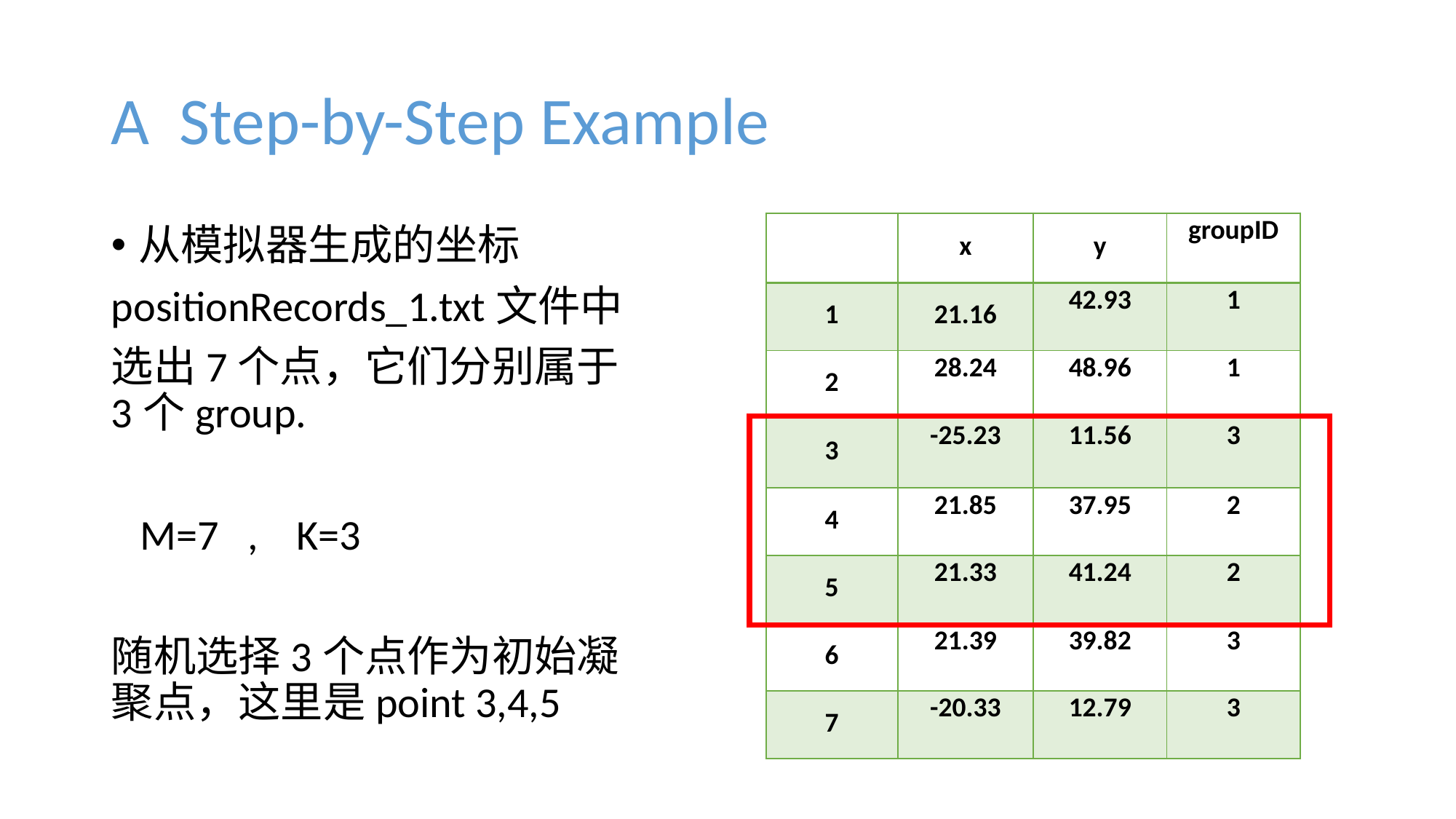

# A  Step-by-Step Example
|  | x | y | groupID |
| --- | --- | --- | --- |
| 1 | 21.16 | 42.93 | 1 |
| 2 | 28.24 | 48.96 | 1 |
| 3 | -25.23 | 11.56 | 3 |
| 4 | 21.85 | 37.95 | 2 |
| 5 | 21.33 | 41.24 | 2 |
| 6 | 21.39 | 39.82 | 3 |
| 7 | -20.33 | 12.79 | 3 |
从模拟器生成的坐标
positionRecords_1.txt文件中
选出7个点，它们分别属于3个group.

   M=7   ,    K=3

随机选择3个点作为初始凝聚点，这里是point 3,4,5